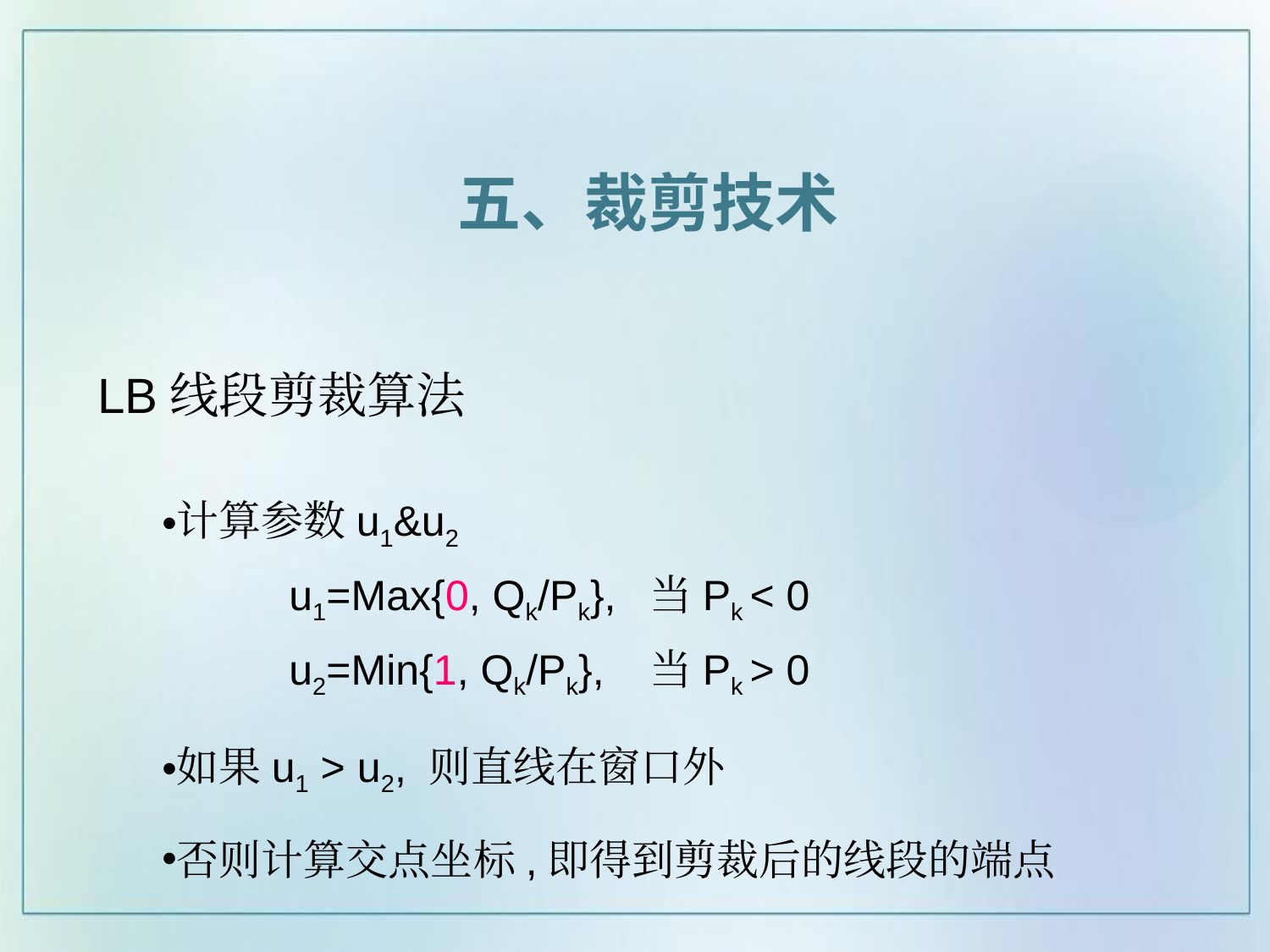

五、裁剪技术
# LB线段剪裁算法
计算参数u1&u2
	u1=Max{0, Qk/Pk},  当Pk < 0
	u2=Min{1, Qk/Pk},   当Pk > 0
如果u1 > u2, 则直线在窗口外
否则计算交点坐标,即得到剪裁后的线段的端点